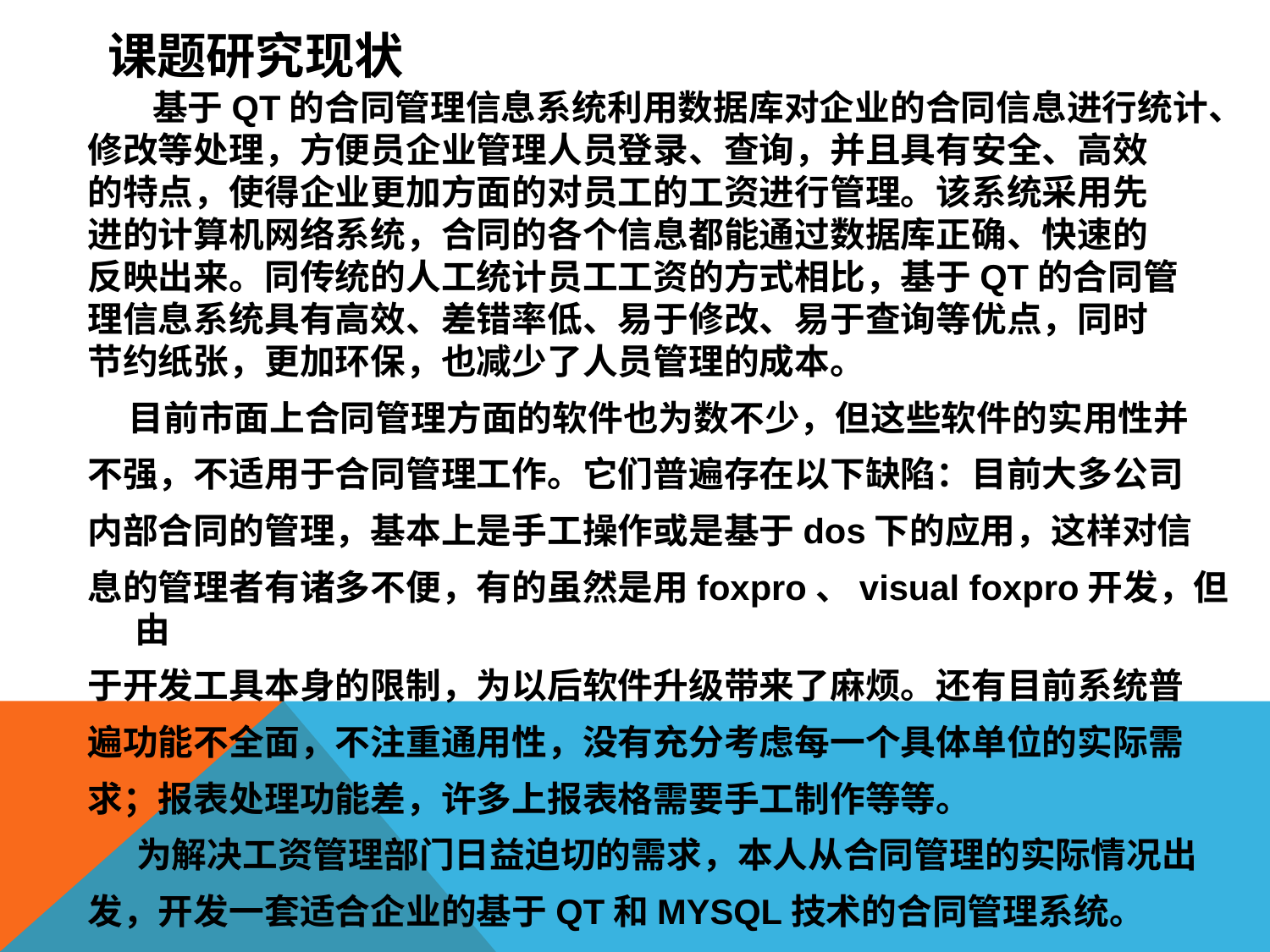

# 课题研究现状
       基于QT的合同管理信息系统利用数据库对企业的合同信息进行统计、
修改等处理，方便员企业管理人员登录、查询，并且具有安全、高效
的特点，使得企业更加方面的对员工的工资进行管理。该系统采用先
进的计算机网络系统，合同的各个信息都能通过数据库正确、快速的
反映出来。同传统的人工统计员工工资的方式相比，基于QT的合同管
理信息系统具有高效、差错率低、易于修改、易于查询等优点，同时
节约纸张，更加环保，也减少了人员管理的成本。
    目前市面上合同管理方面的软件也为数不少，但这些软件的实用性并
不强，不适用于合同管理工作。它们普遍存在以下缺陷：目前大多公司
内部合同的管理，基本上是手工操作或是基于dos下的应用，这样对信
息的管理者有诸多不便，有的虽然是用foxpro、visual foxpro开发，但由
于开发工具本身的限制，为以后软件升级带来了麻烦。还有目前系统普
遍功能不全面，不注重通用性，没有充分考虑每一个具体单位的实际需
求；报表处理功能差，许多上报表格需要手工制作等等。
     为解决工资管理部门日益迫切的需求，本人从合同管理的实际情况出
发，开发一套适合企业的基于QT和MYSQL技术的合同管理系统。